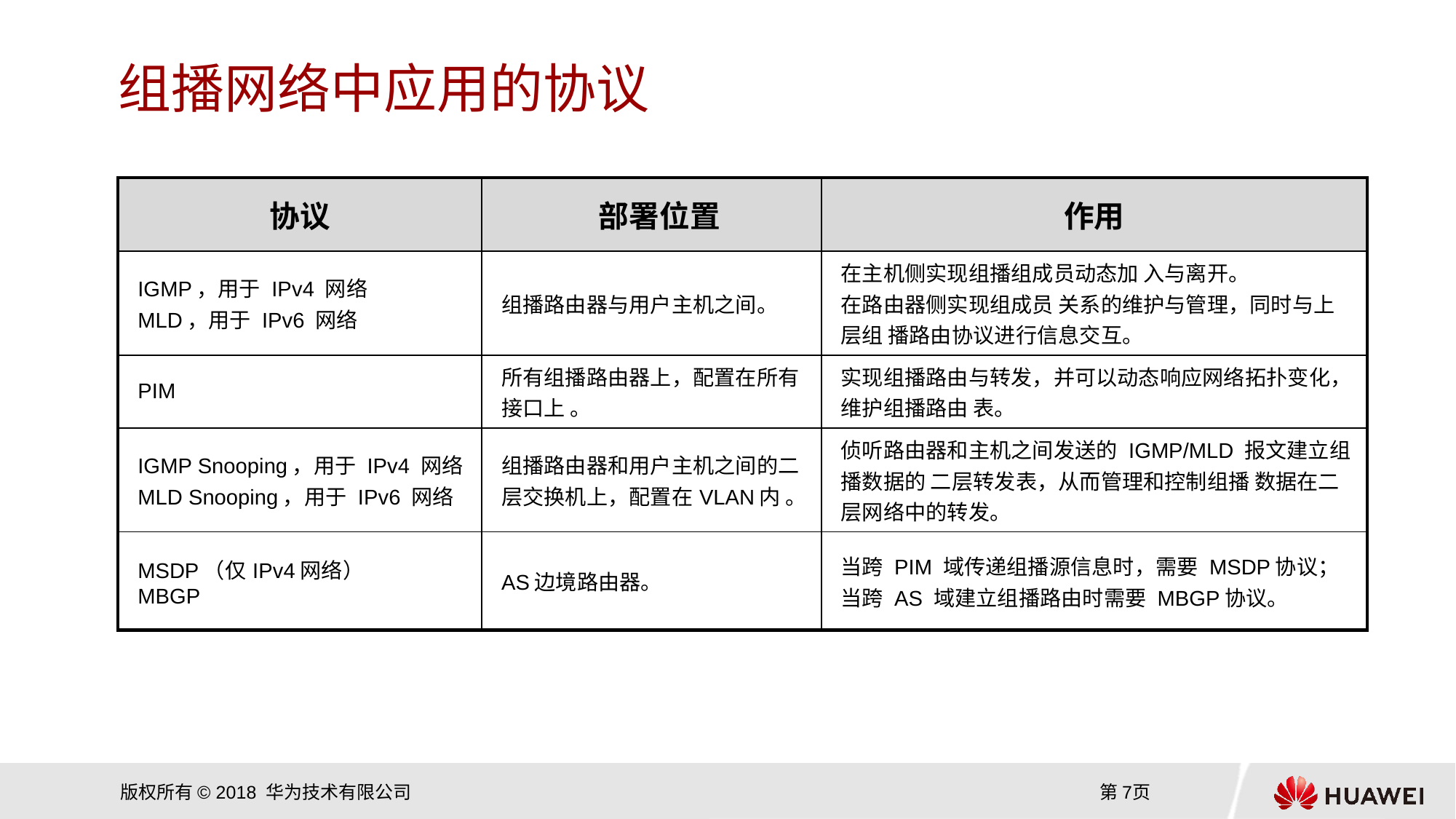

# 组播网络中应用的协议
| 协议 | 部署位置 | 作用 |
| --- | --- | --- |
| IGMP，用于 IPv4 网络 MLD，用于 IPv6 网络 | 组播路由器与用户主机之间。 | 在主机侧实现组播组成员动态加 入与离开。 在路由器侧实现组成员 关系的维护与管理，同时与上层组 播路由协议进行信息交互。 |
| PIM | 所有组播路由器上，配置在所有接口上 。 | 实现组播路由与转发，并可以动态响应网络拓扑变化，维护组播路由 表。 |
| IGMP Snooping，用于 IPv4 网络 MLD Snooping，用于 IPv6 网络 | 组播路由器和用户主机之间的二 层交换机上，配置在VLAN内 。 | 侦听路由器和主机之间发送的 IGMP/MLD 报文建立组播数据的 二层转发表，从而管理和控制组播 数据在二层网络中的转发。 |
| MSDP（仅IPv4网络） MBGP | AS边境路由器。 | 当跨 PIM 域传递组播源信息时，需要 MSDP协议； 当跨 AS 域建立组播路由时需要 MBGP协议。 |